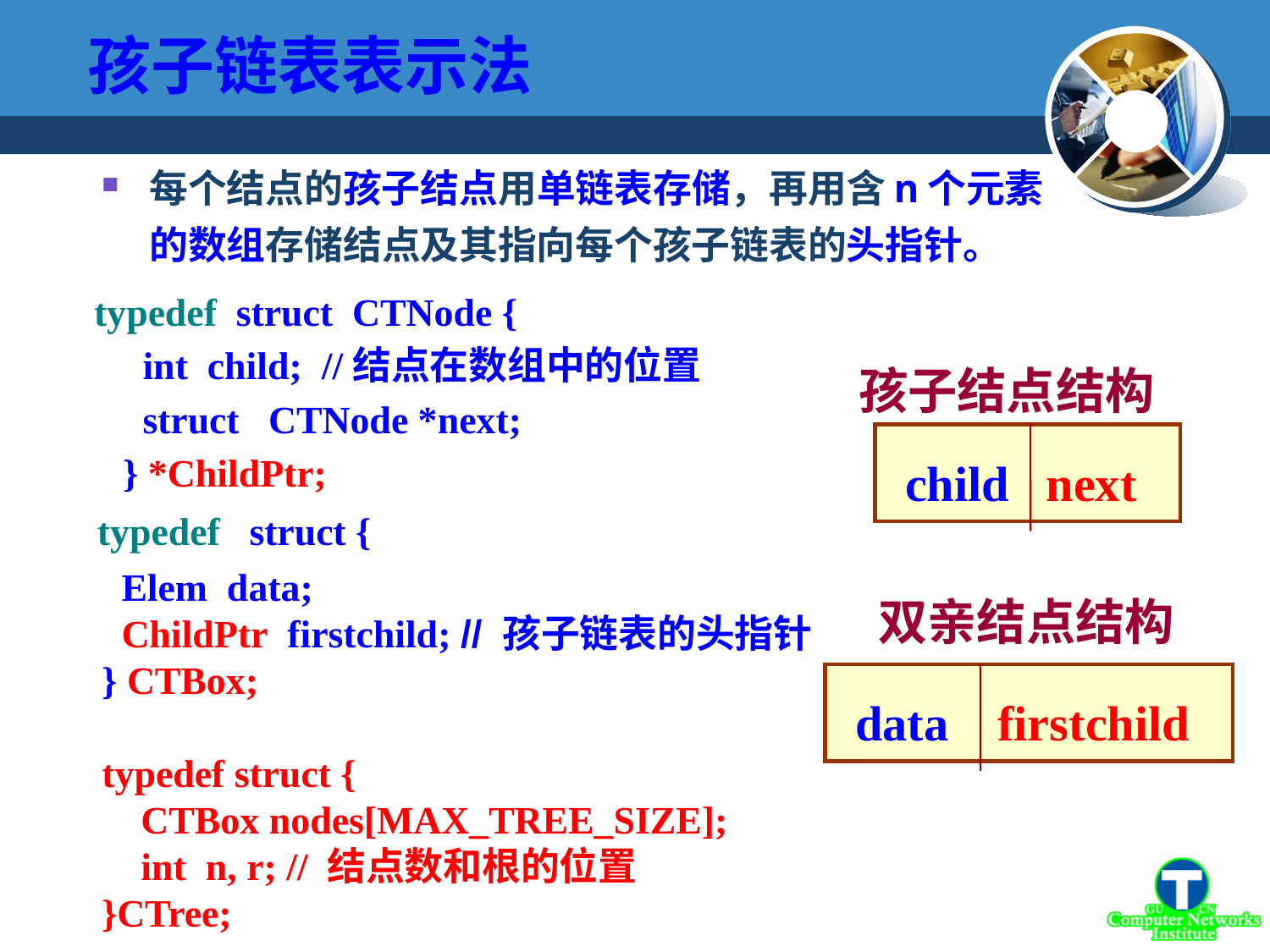

孩子链表表示法
每个结点的孩子结点用单链表存储，再用含n个元素的数组存储结点及其指向每个孩子链表的头指针。
typedef  struct  CTNode {
     int  child;  //结点在数组中的位置
     struct   CTNode *next;
   } *ChildPtr;
孩子结点结构
 child   next

   typedef   struct {
         Elem  data;
         ChildPtr  firstchild; // 孩子链表的头指针
       } CTBox;

       typedef struct {
           CTBox nodes[MAX_TREE_SIZE];
           int  n, r; // 结点数和根的位置
       }CTree;
双亲结点结构
 data    firstchild

103